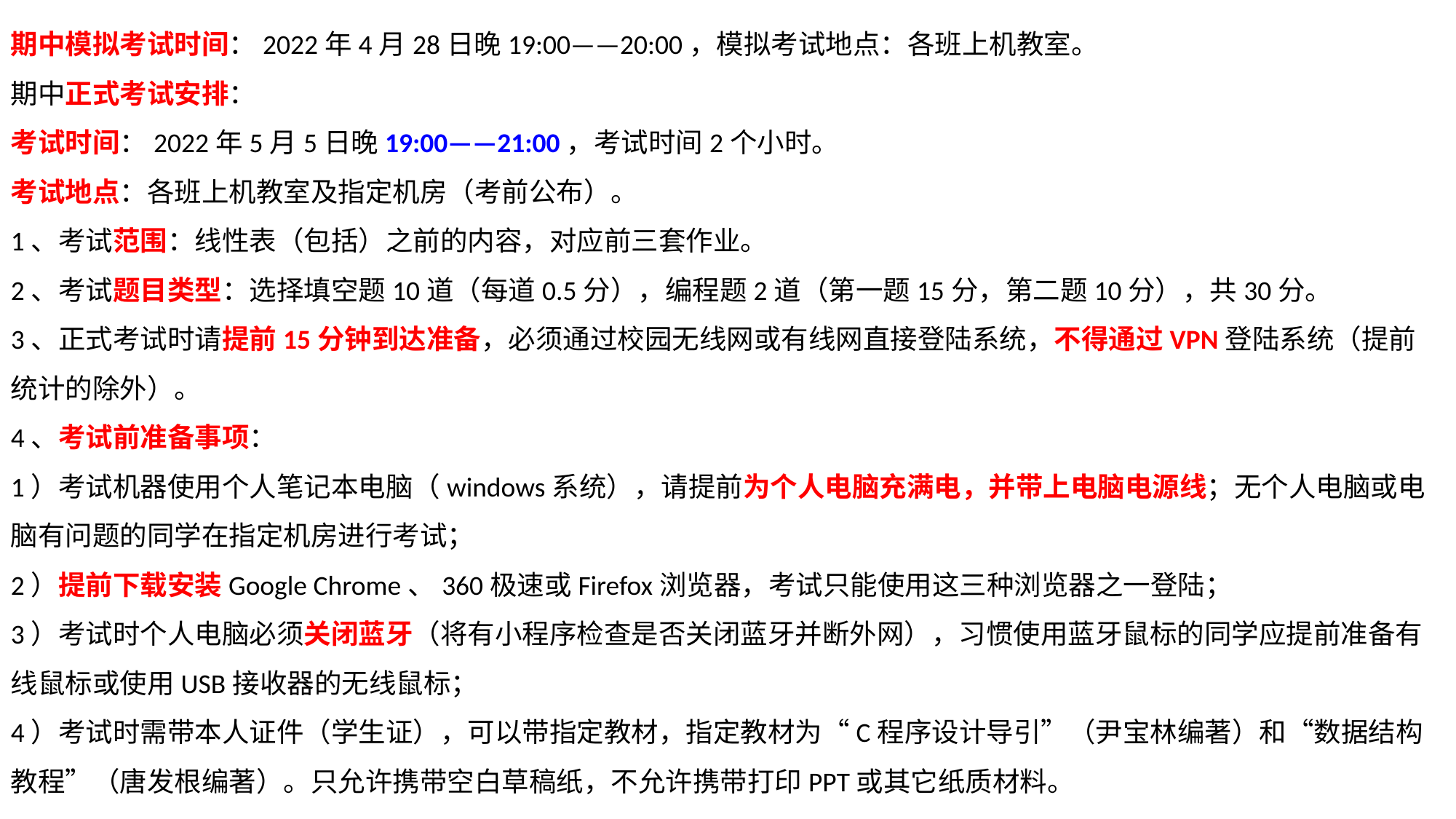

期中模拟考试时间：2022年4月28日晚19:00——20:00，模拟考试地点：各班上机教室。
期中正式考试安排：
考试时间：2022年5月5日晚19:00——21:00，考试时间2个小时。
考试地点：各班上机教室及指定机房（考前公布）。
1、考试范围：线性表（包括）之前的内容，对应前三套作业。
2、考试题目类型：选择填空题10道（每道0.5分），编程题2道（第一题15分，第二题10分），共30分。
3、正式考试时请提前15分钟到达准备，必须通过校园无线网或有线网直接登陆系统，不得通过VPN登陆系统（提前统计的除外）。
4、考试前准备事项：
1）考试机器使用个人笔记本电脑（windows系统），请提前为个人电脑充满电，并带上电脑电源线；无个人电脑或电脑有问题的同学在指定机房进行考试；
2）提前下载安装Google Chrome、360极速或Firefox浏览器，考试只能使用这三种浏览器之一登陆；
3）考试时个人电脑必须关闭蓝牙（将有小程序检查是否关闭蓝牙并断外网），习惯使用蓝牙鼠标的同学应提前准备有线鼠标或使用USB接收器的无线鼠标；
4）考试时需带本人证件（学生证），可以带指定教材，指定教材为“C程序设计导引”（尹宝林编著）和“数据结构教程”（唐发根编著）。只允许携带空白草稿纸，不允许携带打印PPT或其它纸质材料。

9